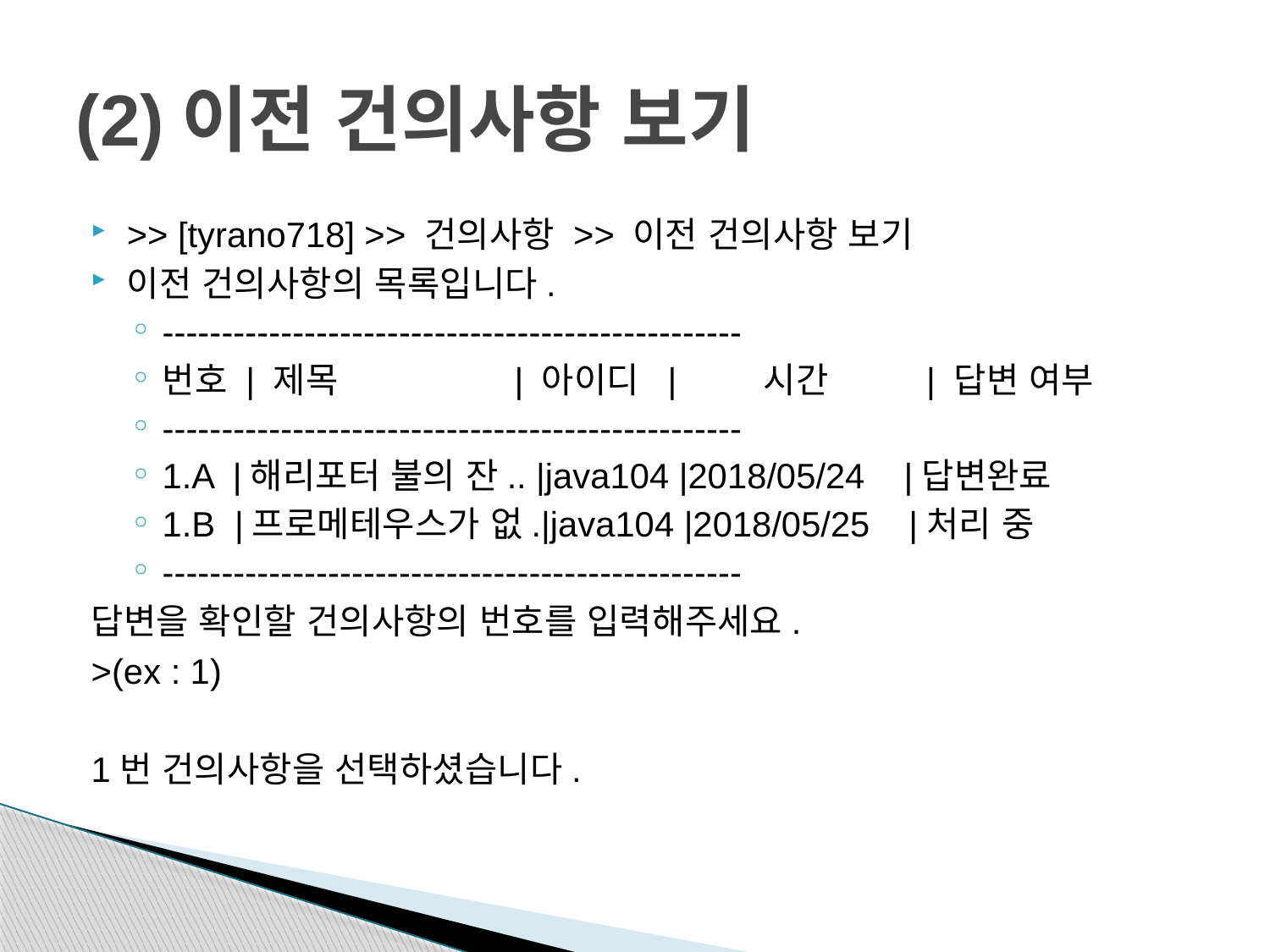

# (2)이전 건의사항 보기
>> [tyrano718] >> 건의사항 >> 이전 건의사항 보기
이전 건의사항의 목록입니다.
-------------------------------------------------
번호 | 제목  	         | 아이디  |        시간         | 답변 여부
-------------------------------------------------
1.A  |해리포터 불의 잔.. |java104 |2018/05/24    |답변완료
1.B  |프로메테우스가 없.|java104 |2018/05/25    |처리 중
-------------------------------------------------
답변을 확인할 건의사항의 번호를 입력해주세요.
>(ex : 1)

1번 건의사항을 선택하셨습니다.